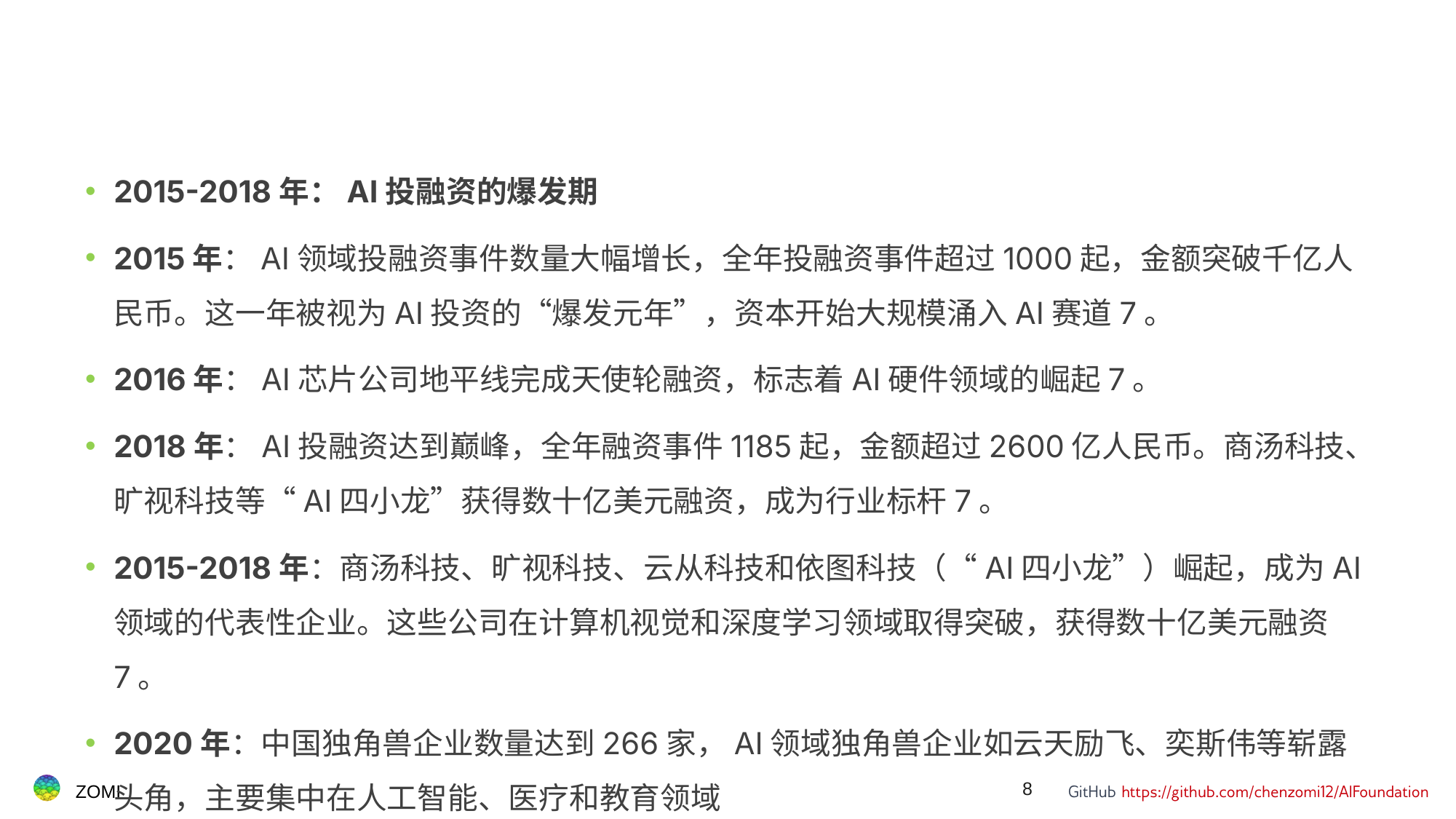

#
2015-2018年：AI投融资的爆发期
2015年：AI领域投融资事件数量大幅增长，全年投融资事件超过1000起，金额突破千亿人民币。这一年被视为AI投资的“爆发元年”，资本开始大规模涌入AI赛道7。
2016年：AI芯片公司地平线完成天使轮融资，标志着AI硬件领域的崛起7。
2018年：AI投融资达到巅峰，全年融资事件1185起，金额超过2600亿人民币。商汤科技、旷视科技等“AI四小龙”获得数十亿美元融资，成为行业标杆7。
2015-2018年：商汤科技、旷视科技、云从科技和依图科技（“AI四小龙”）崛起，成为AI领域的代表性企业。这些公司在计算机视觉和深度学习领域取得突破，获得数十亿美元融资7。
2020年：中国独角兽企业数量达到266家，AI领域独角兽企业如云天励飞、奕斯伟等崭露头角，主要集中在人工智能、医疗和教育领域

2019-2021年：资本寒冬与复苏
2019年：受全球经济环境影响，AI投融资进入“资本寒冬”，融资事件数量下降至326起，但金额仍保持较高水平7。
2021年：AI投融资复苏，全年融资事件1132起，金额达到3343亿人民币。生成式AI和AI制药成为投资热点，晶泰科技等公司获得大额融资79。
2022-2025年：生成式AI与多模态AI的崛起
2022年：生成式AI成为投资热点，OpenAI的ChatGPT发布引发全球关注，资本开始大规模涌入生成式AI领域10。
2024年：全球AI领域投融资总额达到821.29亿人民币，生成式AI、AI制药和多模态AI成为主要投资方向。OpenAI完成66亿美元融资，估值飙升至1570亿美元410。
2025年：AI投融资持续活跃，生成式AI和AI Agent成为资本追逐的热点。11x.ai等公司完成7400万美元融资，验证了AI替代人类完成复杂任务的商业潜力25。